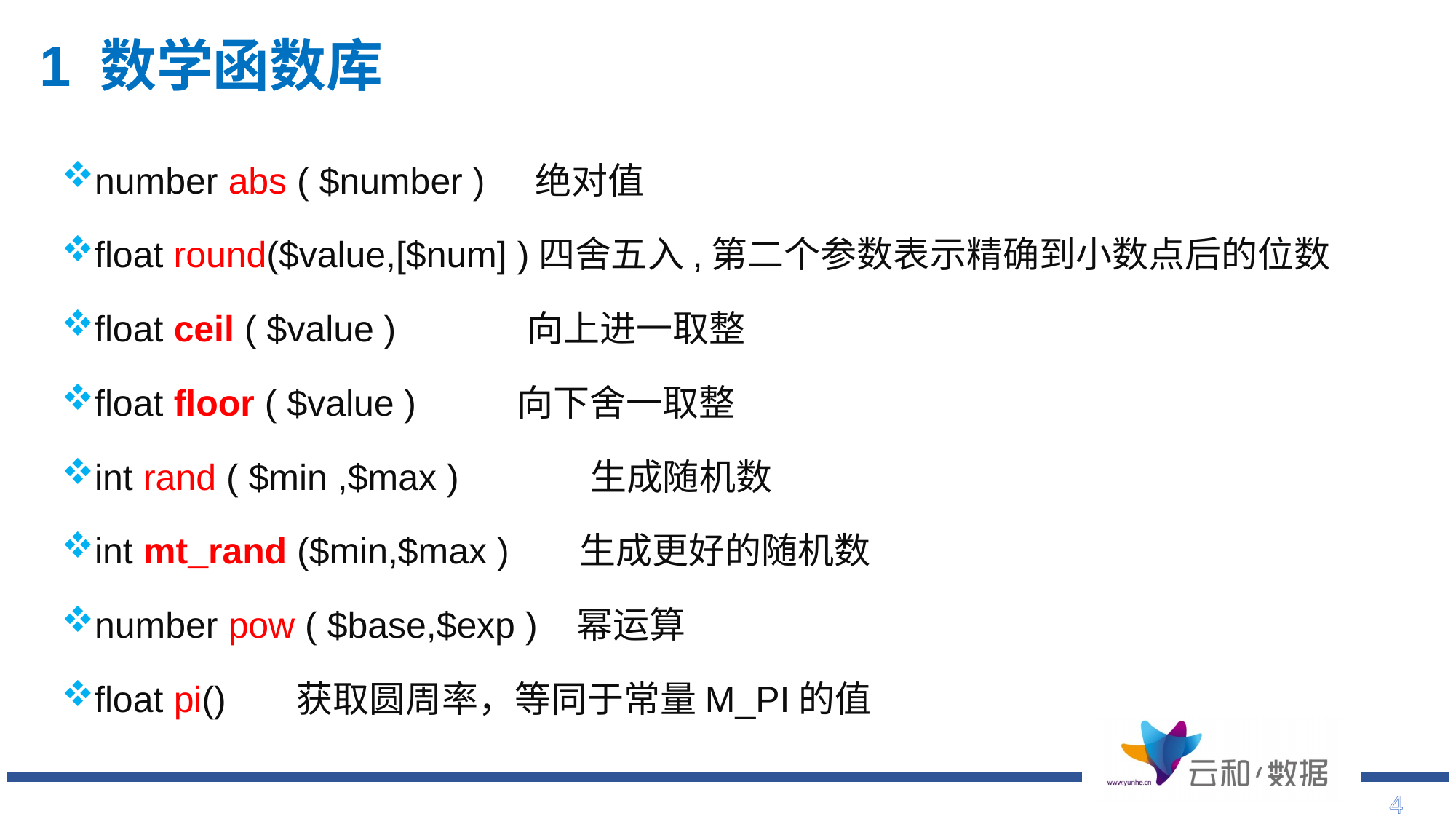

1 数学函数库
# number abs ( $number )    绝对值
float round($value,[$num] )四舍五入,第二个参数表示精确到小数点后的位数
float ceil ( $value )            向上进一取整
float floor ( $value )         向下舍一取整
int rand ( $min ,$max )            生成随机数
int mt_rand ($min,$max )      生成更好的随机数
number pow ( $base,$exp )   幂运算
float pi()      获取圆周率，等同于常量M_PI的值